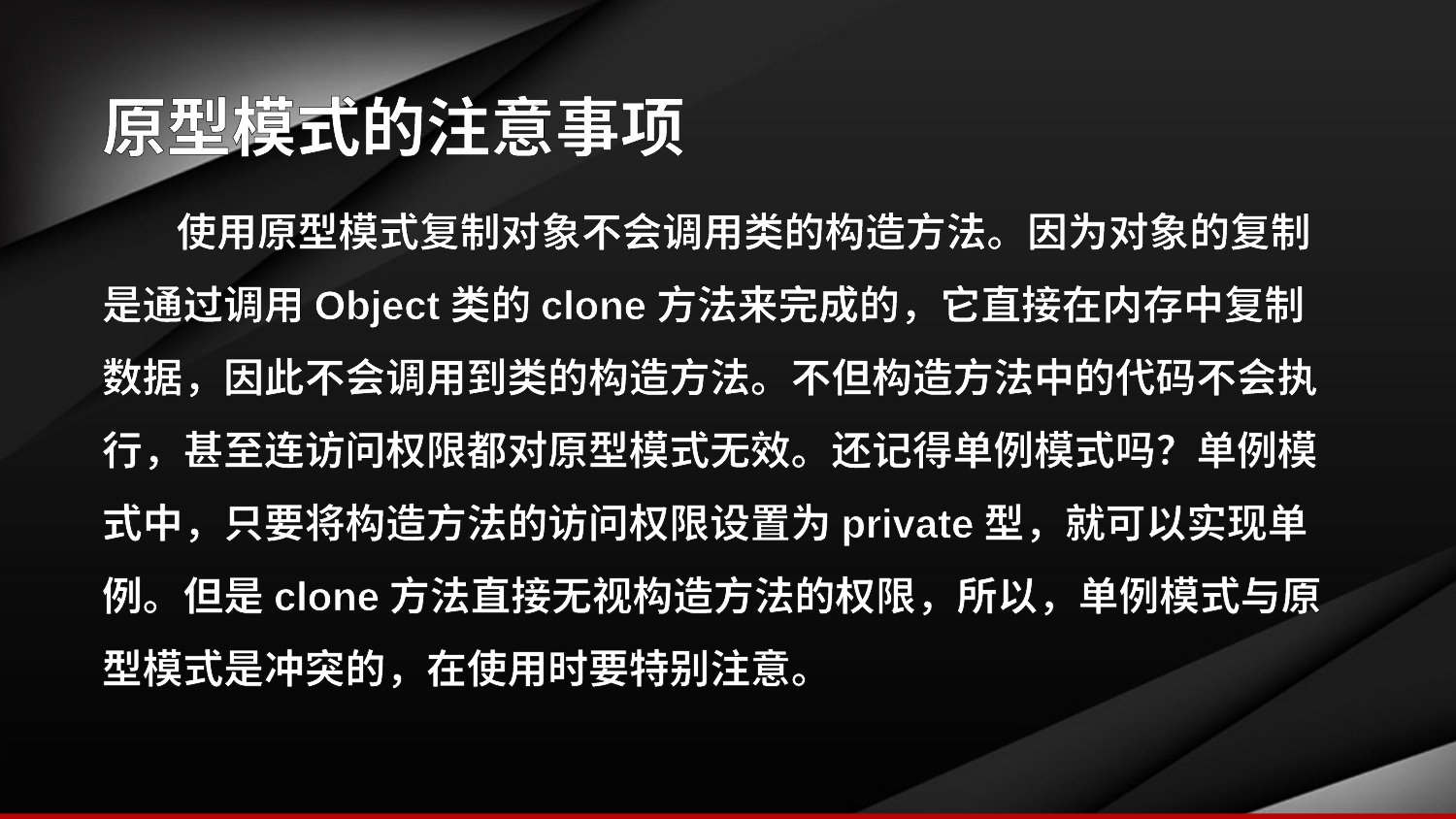

原型模式的注意事项
       使用原型模式复制对象不会调用类的构造方法。因为对象的复制是通过调用Object类的clone方法来完成的，它直接在内存中复制数据，因此不会调用到类的构造方法。不但构造方法中的代码不会执行，甚至连访问权限都对原型模式无效。还记得单例模式吗？单例模式中，只要将构造方法的访问权限设置为private型，就可以实现单例。但是clone方法直接无视构造方法的权限，所以，单例模式与原型模式是冲突的，在使用时要特别注意。